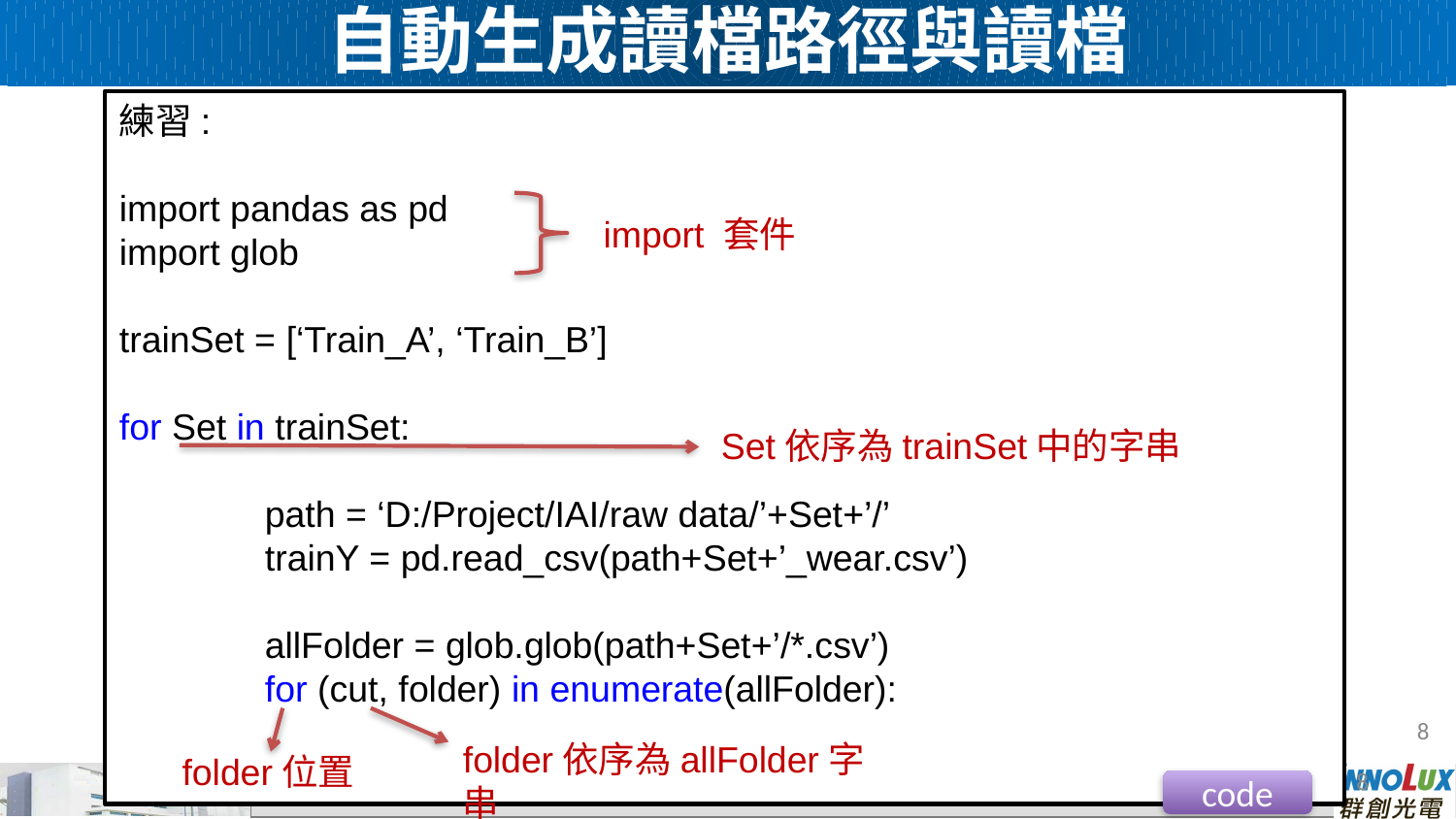

自動生成讀檔路徑與讀檔
練習:

import pandas as pd
import glob

trainSet = [‘Train_A’, ‘Train_B’]

for Set in trainSet:

	path = ‘D:/Project/IAI/raw data/’+Set+’/’
	trainY = pd.read_csv(path+Set+’_wear.csv’)

	allFolder = glob.glob(path+Set+’/*.csv’)
	for (cut, folder) in enumerate(allFolder):

import 套件
Set依序為trainSet中的字串
8
folder依序為allFolder字串
folder位置
8
code